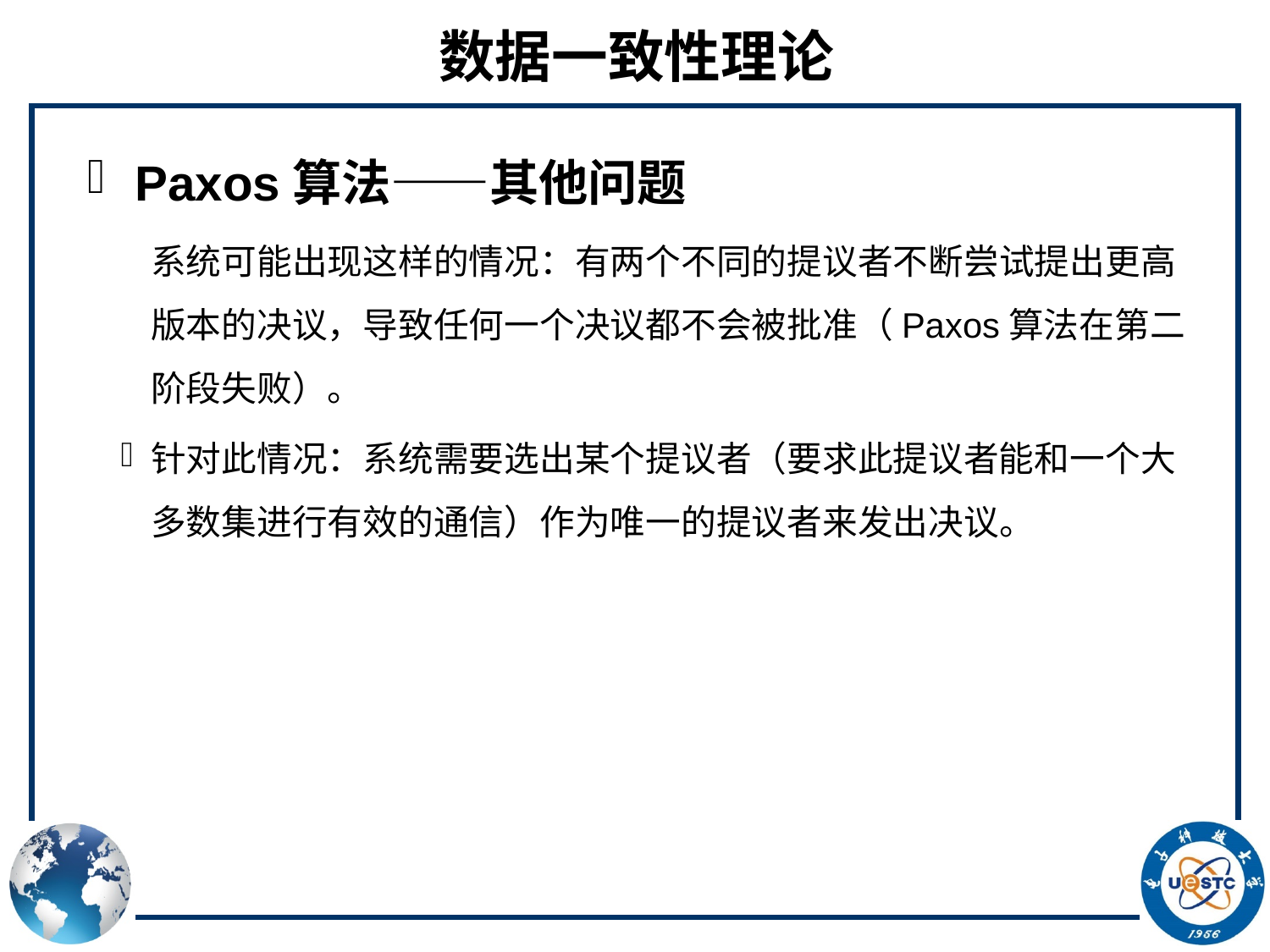

# 数据一致性理论
Paxos算法——其他问题
系统可能出现这样的情况：有两个不同的提议者不断尝试提出更高版本的决议，导致任何一个决议都不会被批准（Paxos算法在第二阶段失败）。
针对此情况：系统需要选出某个提议者（要求此提议者能和一个大多数集进行有效的通信）作为唯一的提议者来发出决议。